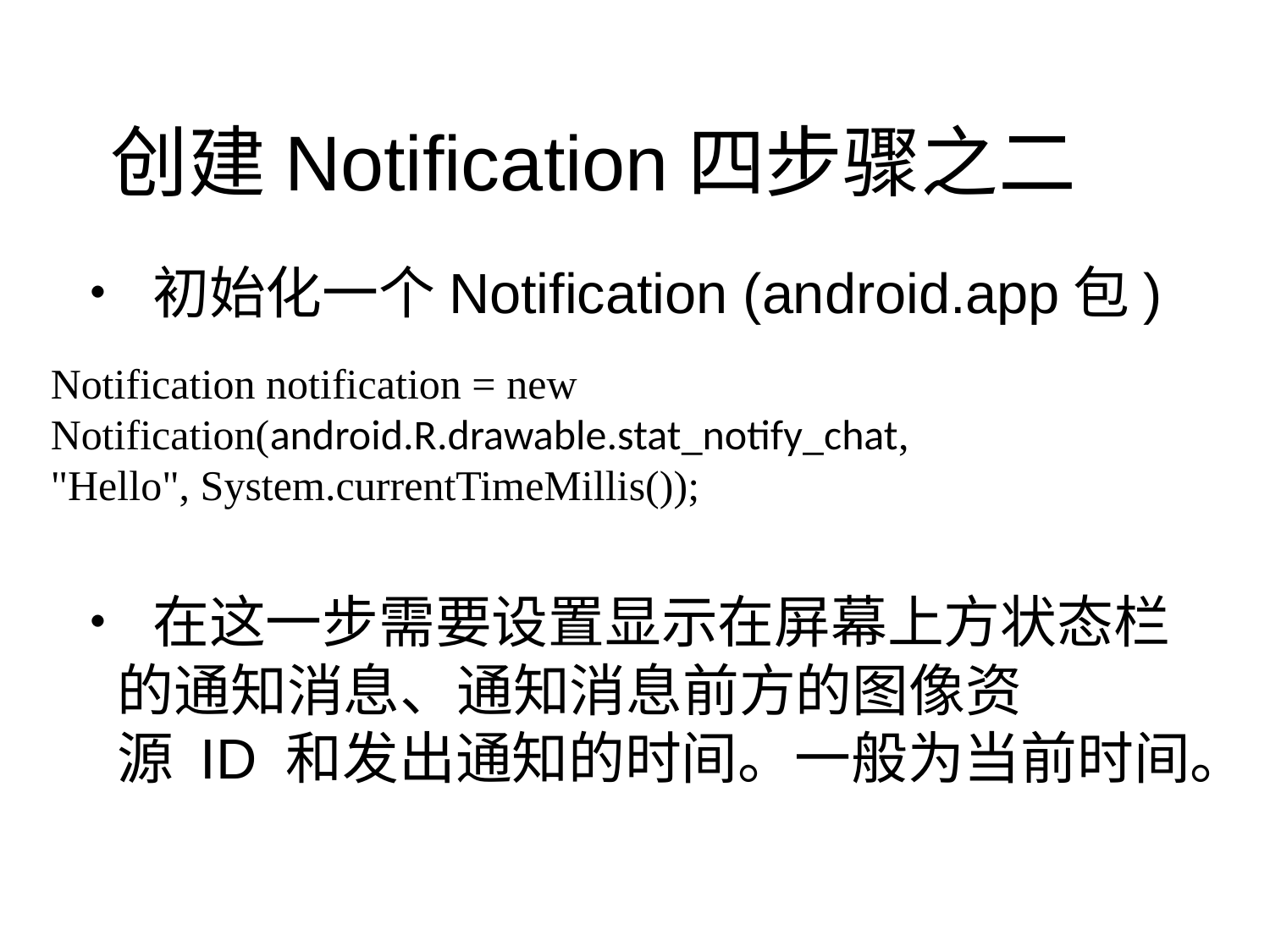

创建Notification四步骤之二

	• 初始化一个Notification (android.app包)

Notification notification = new
Notification(android.R.drawable.stat_notify_chat,
"Hello", System.currentTimeMillis());

	• 在这一步需要设置显示在屏幕上方状态栏
			的通知消息、通知消息前方的图像资
			源 ID 和发出通知的时间。一般为当前时间。